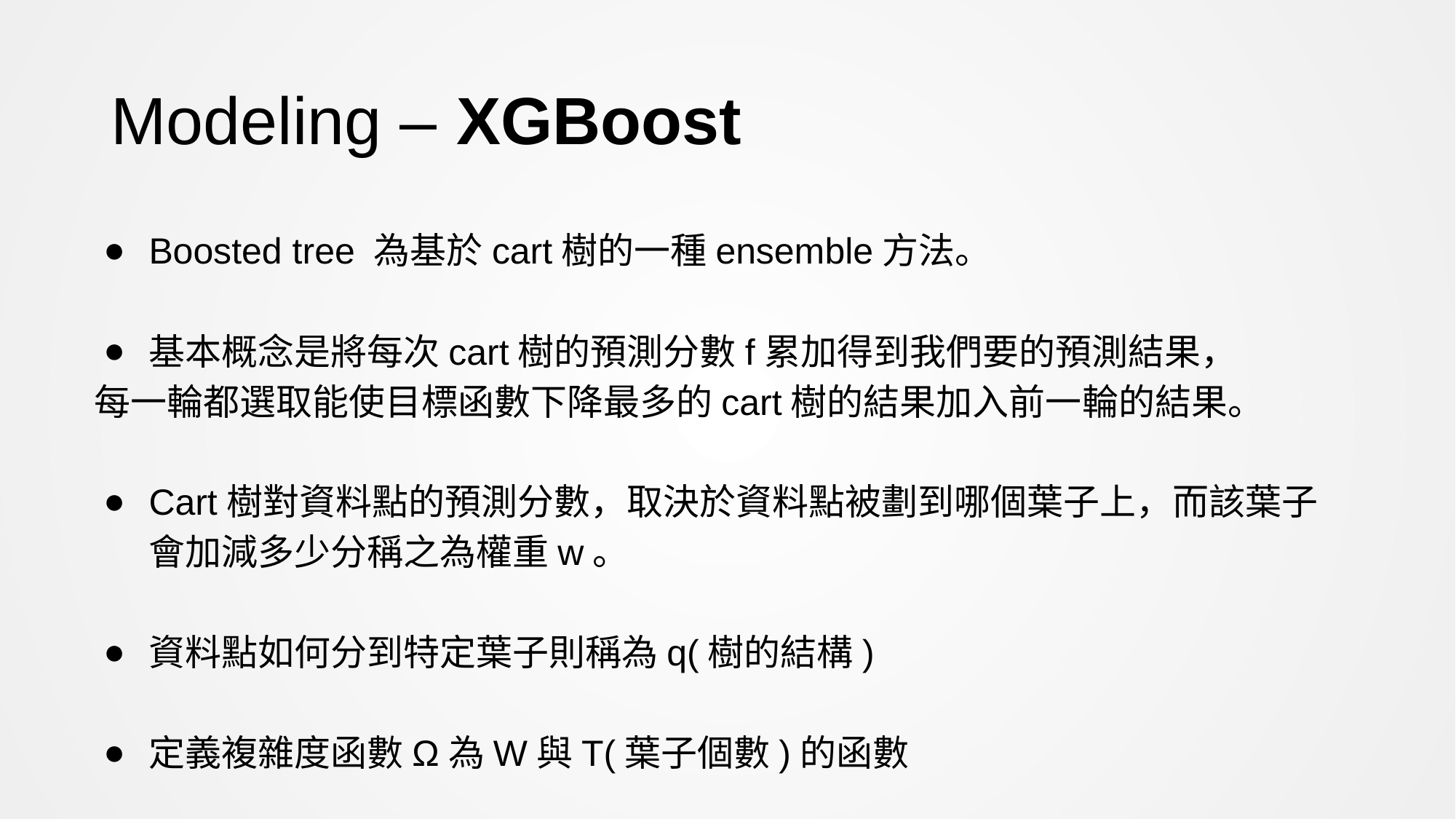

# Modeling – XGBoost
Boosted tree 為基於cart樹的一種ensemble方法。

基本概念是將每次cart樹的預測分數f累加得到我們要的預測結果，
每一輪都選取能使目標函數下降最多的cart樹的結果加入前一輪的結果。

Cart樹對資料點的預測分數，取決於資料點被劃到哪個葉子上，而該葉子會加減多少分稱之為權重w。

資料點如何分到特定葉子則稱為q(樹的結構)

定義複雜度函數Ω為W與T(葉子個數)的函數